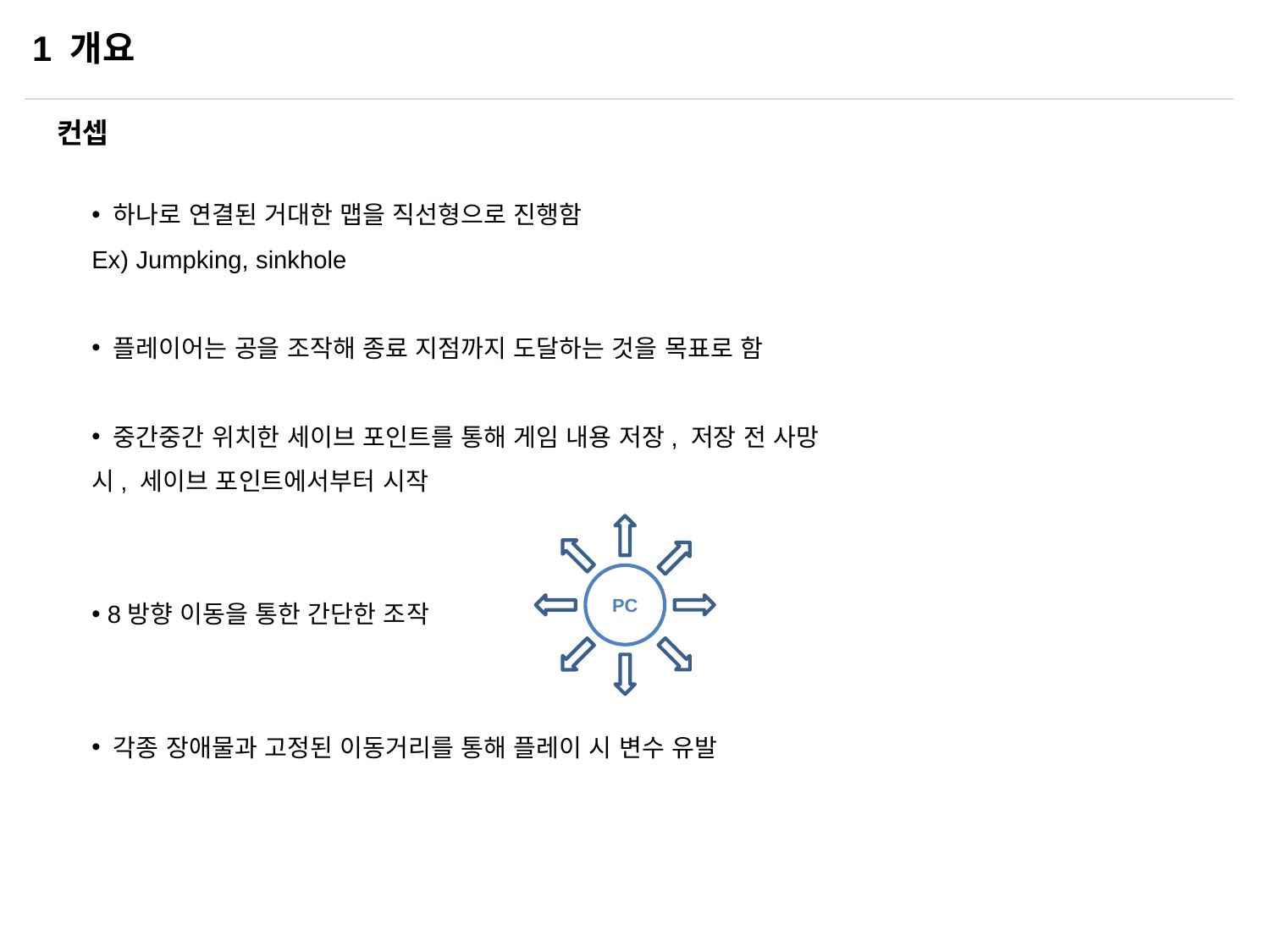

1 개요
 컨셉
 하나로 연결된 거대한 맵을 직선형으로 진행함
Ex) Jumpking, sinkhole

 플레이어는 공을 조작해 종료 지점까지 도달하는 것을 목표로 함

 중간중간 위치한 세이브 포인트를 통해 게임 내용 저장, 저장 전 사망 시, 세이브 포인트에서부터 시작

 8방향 이동을 통한 간단한 조작

 각종 장애물과 고정된 이동거리를 통해 플레이 시 변수 유발

PC